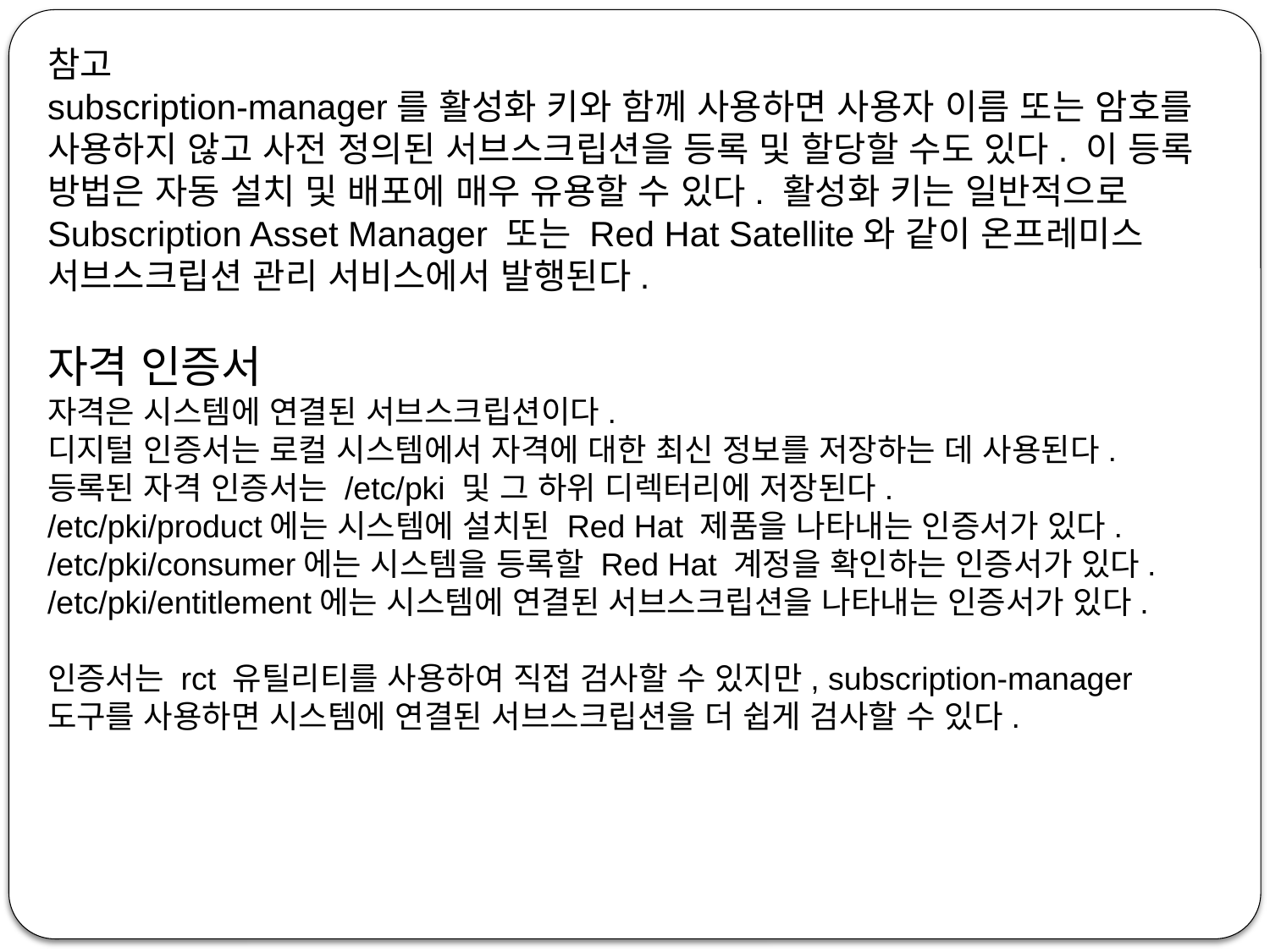

참고
subscription-manager를 활성화 키와 함께 사용하면 사용자 이름 또는 암호를 사용하지 않고 사전 정의된 서브스크립션을 등록 및 할당할 수도 있다. 이 등록 방법은 자동 설치 및 배포에 매우 유용할 수 있다. 활성화 키는 일반적으로 Subscription Asset Manager 또는 Red Hat Satellite와 같이 온프레미스 서브스크립션 관리 서비스에서 발행된다.

자격 인증서
자격은 시스템에 연결된 서브스크립션이다.
디지털 인증서는 로컬 시스템에서 자격에 대한 최신 정보를 저장하는 데 사용된다.
등록된 자격 인증서는 /etc/pki 및 그 하위 디렉터리에 저장된다.
/etc/pki/product에는 시스템에 설치된 Red Hat 제품을 나타내는 인증서가 있다.
/etc/pki/consumer에는 시스템을 등록할 Red Hat 계정을 확인하는 인증서가 있다.
/etc/pki/entitlement에는 시스템에 연결된 서브스크립션을 나타내는 인증서가 있다.

인증서는 rct 유틸리티를 사용하여 직접 검사할 수 있지만, subscription-manager 도구를 사용하면 시스템에 연결된 서브스크립션을 더 쉽게 검사할 수 있다.